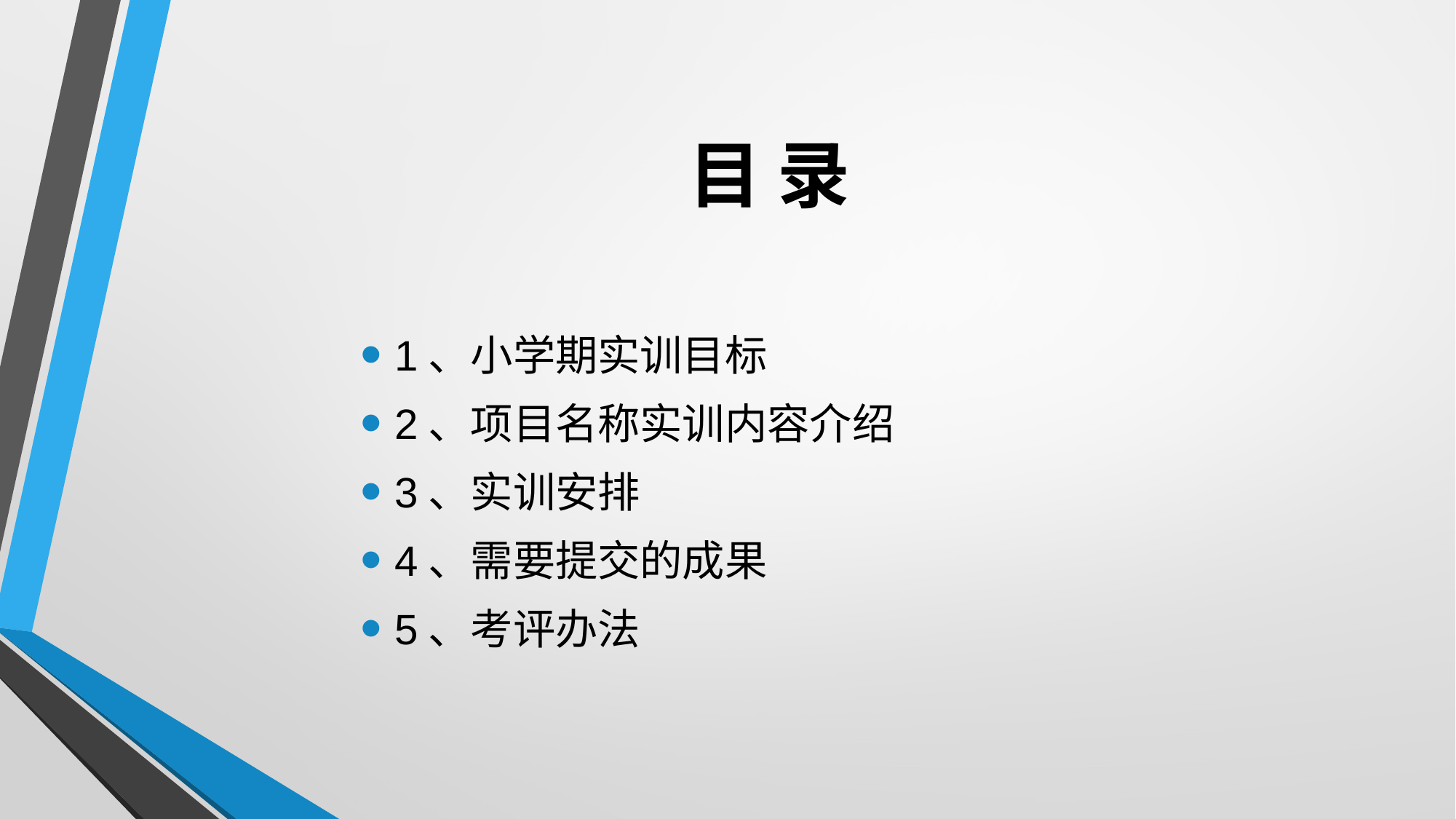

# 目 录
1、小学期实训目标
2、项目名称实训内容介绍
3、实训安排
4、需要提交的成果
5、考评办法